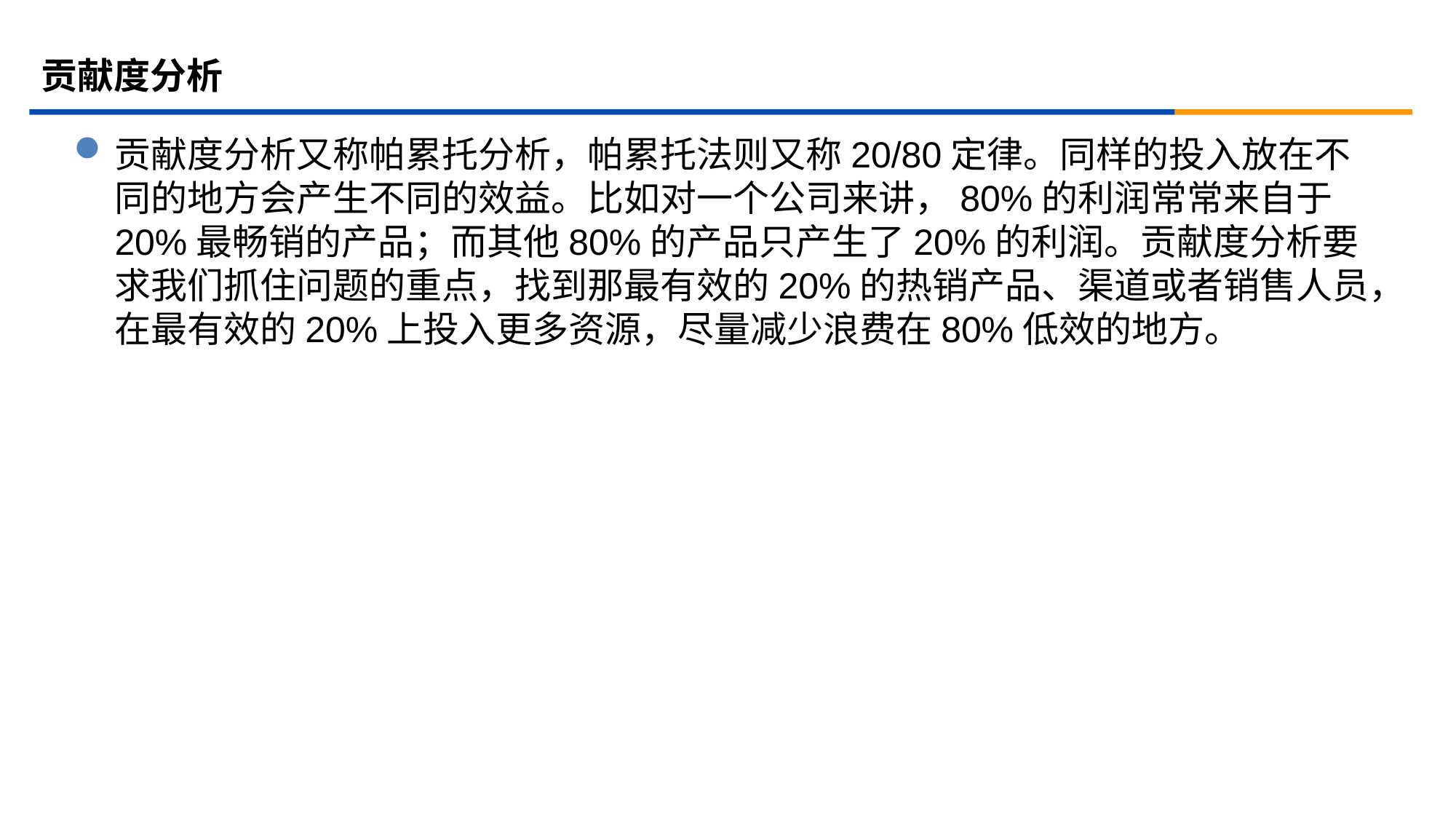

# 贡献度分析
贡献度分析又称帕累托分析，帕累托法则又称20/80定律。同样的投入放在不同的地方会产生不同的效益。比如对一个公司来讲，80%的利润常常来自于20%最畅销的产品；而其他80%的产品只产生了20%的利润。贡献度分析要求我们抓住问题的重点，找到那最有效的20%的热销产品、渠道或者销售人员，在最有效的20%上投入更多资源，尽量减少浪费在80%低效的地方。